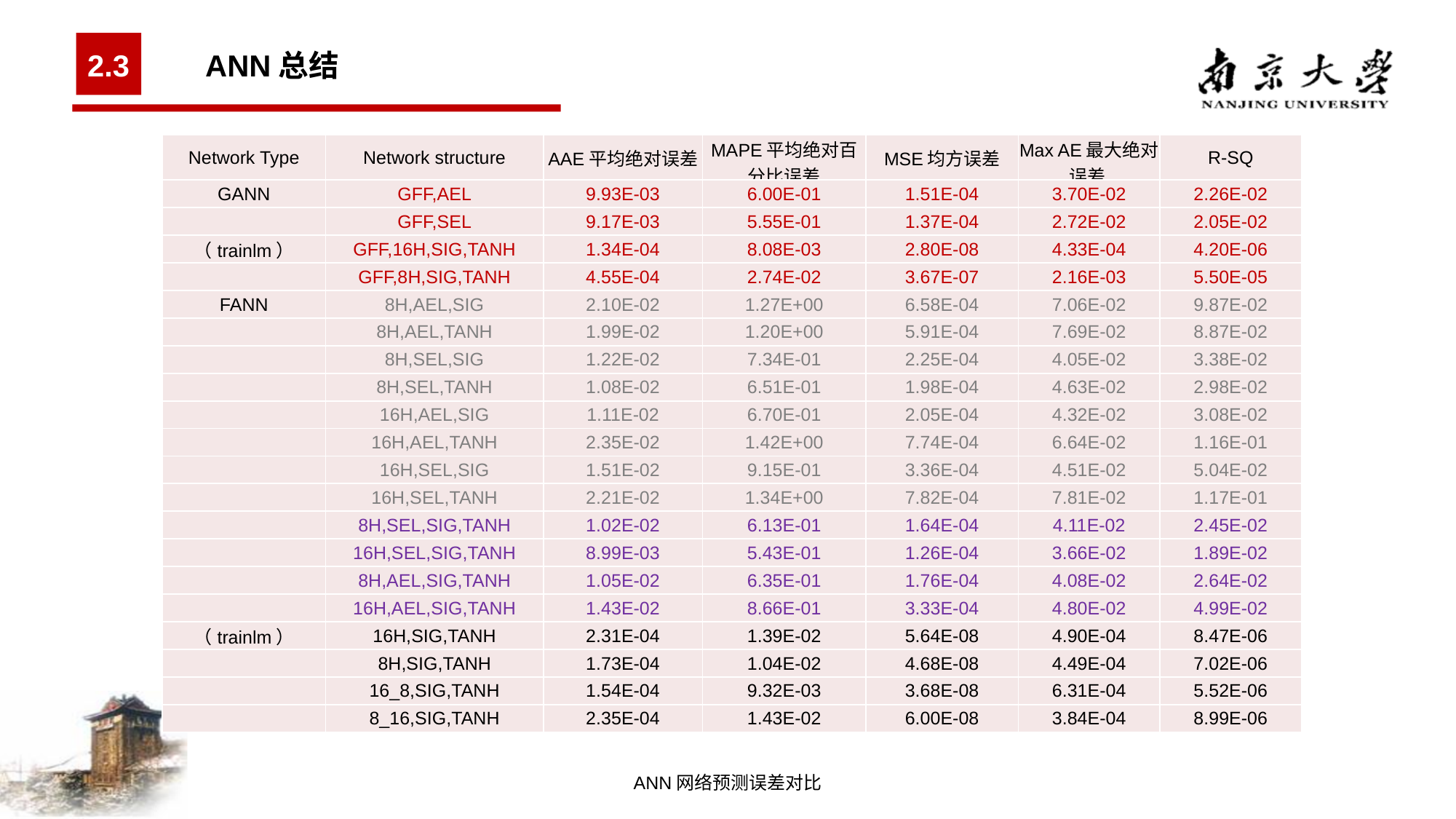

2.3
 ANN总结
| Network Type | Network structure | AAE平均绝对误差 | MAPE平均绝对百分比误差 | MSE均方误差 | Max AE最大绝对误差 | R-SQ |
| --- | --- | --- | --- | --- | --- | --- |
| GANN | GFF,AEL | 9.93E-03 | 6.00E-01 | 1.51E-04 | 3.70E-02 | 2.26E-02 |
|  | GFF,SEL | 9.17E-03 | 5.55E-01 | 1.37E-04 | 2.72E-02 | 2.05E-02 |
| （trainlm） | GFF,16H,SIG,TANH | 1.34E-04 | 8.08E-03 | 2.80E-08 | 4.33E-04 | 4.20E-06 |
|  | GFF,8H,SIG,TANH | 4.55E-04 | 2.74E-02 | 3.67E-07 | 2.16E-03 | 5.50E-05 |
| FANN | 8H,AEL,SIG | 2.10E-02 | 1.27E+00 | 6.58E-04 | 7.06E-02 | 9.87E-02 |
|  | 8H,AEL,TANH | 1.99E-02 | 1.20E+00 | 5.91E-04 | 7.69E-02 | 8.87E-02 |
|  | 8H,SEL,SIG | 1.22E-02 | 7.34E-01 | 2.25E-04 | 4.05E-02 | 3.38E-02 |
|  | 8H,SEL,TANH | 1.08E-02 | 6.51E-01 | 1.98E-04 | 4.63E-02 | 2.98E-02 |
|  | 16H,AEL,SIG | 1.11E-02 | 6.70E-01 | 2.05E-04 | 4.32E-02 | 3.08E-02 |
|  | 16H,AEL,TANH | 2.35E-02 | 1.42E+00 | 7.74E-04 | 6.64E-02 | 1.16E-01 |
|  | 16H,SEL,SIG | 1.51E-02 | 9.15E-01 | 3.36E-04 | 4.51E-02 | 5.04E-02 |
|  | 16H,SEL,TANH | 2.21E-02 | 1.34E+00 | 7.82E-04 | 7.81E-02 | 1.17E-01 |
|  | 8H,SEL,SIG,TANH | 1.02E-02 | 6.13E-01 | 1.64E-04 | 4.11E-02 | 2.45E-02 |
|  | 16H,SEL,SIG,TANH | 8.99E-03 | 5.43E-01 | 1.26E-04 | 3.66E-02 | 1.89E-02 |
|  | 8H,AEL,SIG,TANH | 1.05E-02 | 6.35E-01 | 1.76E-04 | 4.08E-02 | 2.64E-02 |
|  | 16H,AEL,SIG,TANH | 1.43E-02 | 8.66E-01 | 3.33E-04 | 4.80E-02 | 4.99E-02 |
| （trainlm） | 16H,SIG,TANH | 2.31E-04 | 1.39E-02 | 5.64E-08 | 4.90E-04 | 8.47E-06 |
|  | 8H,SIG,TANH | 1.73E-04 | 1.04E-02 | 4.68E-08 | 4.49E-04 | 7.02E-06 |
|  | 16\_8,SIG,TANH | 1.54E-04 | 9.32E-03 | 3.68E-08 | 6.31E-04 | 5.52E-06 |
|  | 8\_16,SIG,TANH | 2.35E-04 | 1.43E-02 | 6.00E-08 | 3.84E-04 | 8.99E-06 |
ANN网络预测误差对比